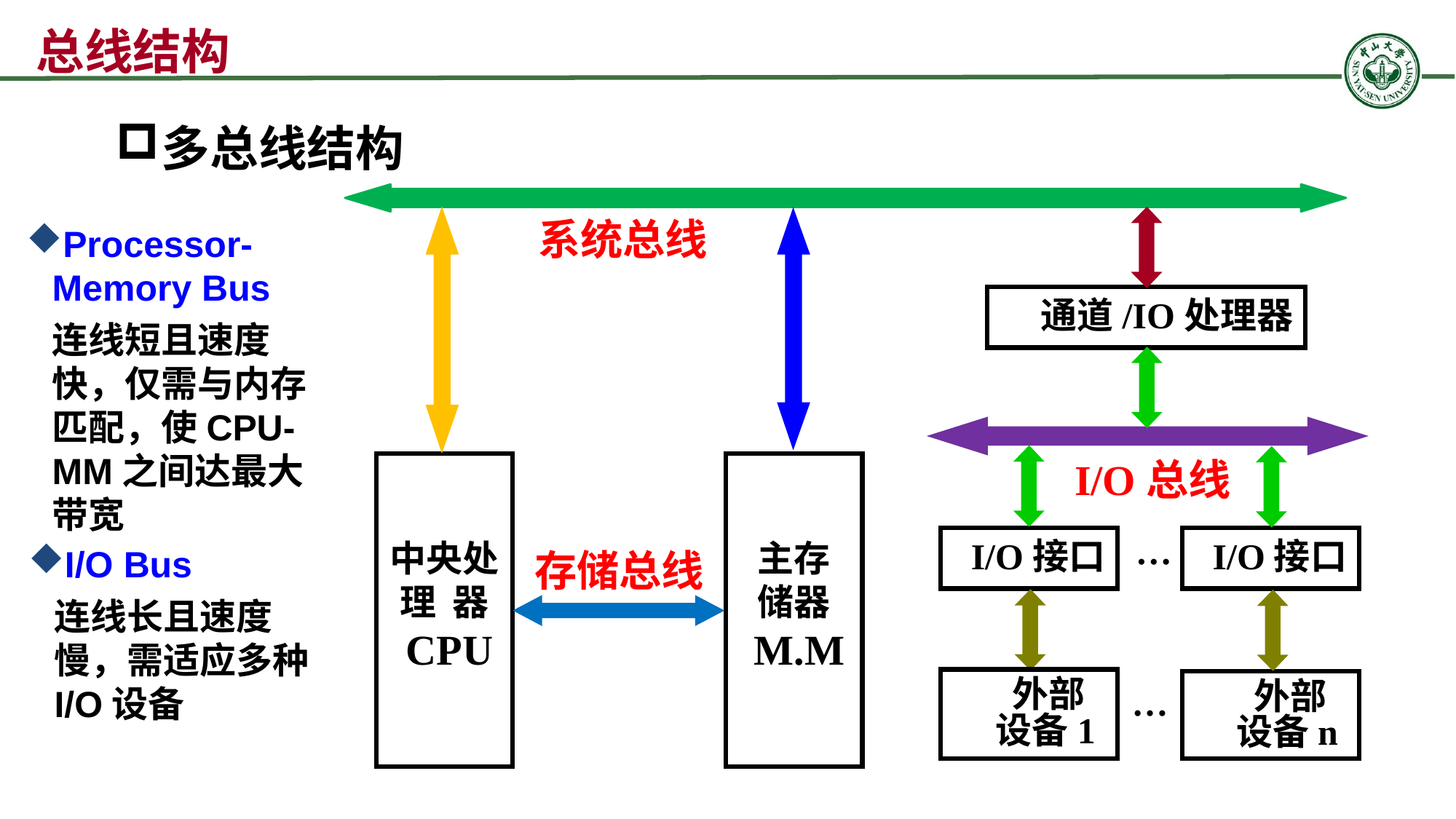

总线结构
多总线结构

系统总线
    通道/IO处理器

I/O总线

中央处理  器
 CPU

主存
储器
 M.M
  I/O接口
…
  I/O接口
存储总线

   外部
   设备1
   外部
   设备n
…
Processor- Memory Bus
连线短且速度快，仅需与内存匹配，使CPU-MM之间达最大带宽
I/O Bus
连线长且速度慢，需适应多种I/O设备